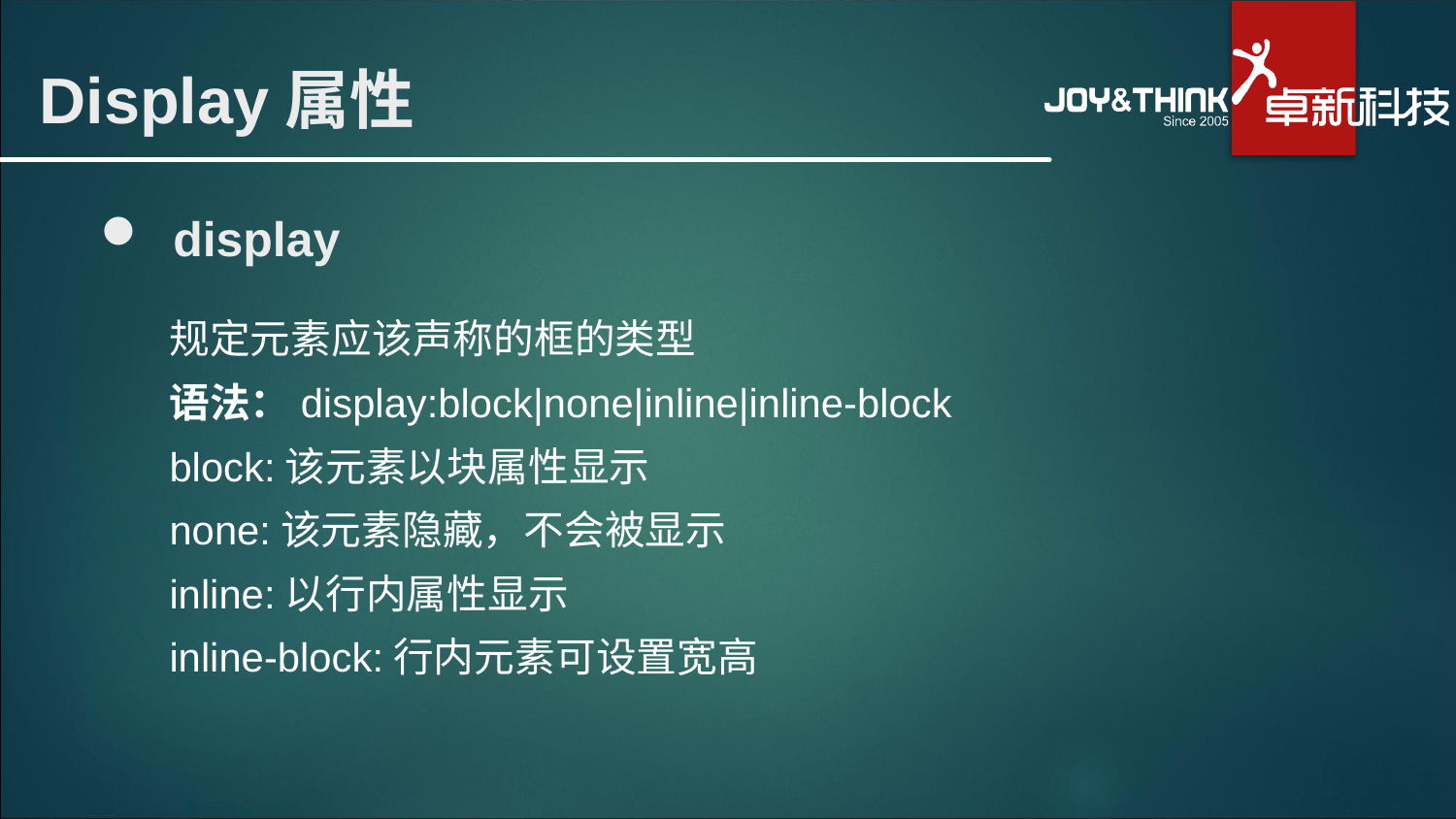

# Display属性
display
规定元素应该声称的框的类型
语法：display:block|none|inline|inline-block
block:该元素以块属性显示
none:该元素隐藏，不会被显示
inline:以行内属性显示
inline-block:行内元素可设置宽高